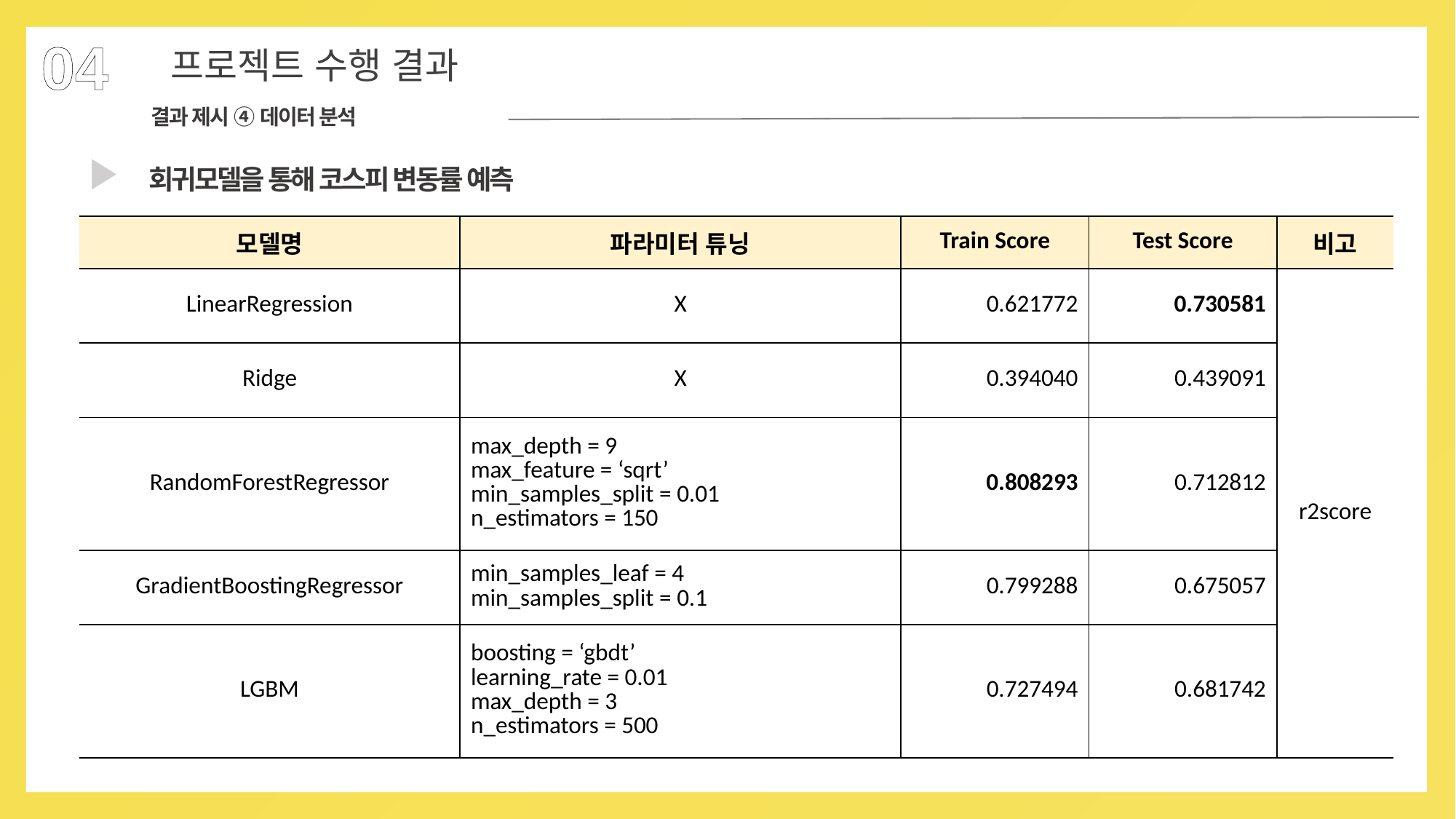

04

프로젝트 수행 결과
결과 제시 ④ 데이터 분석
▶
회귀모델을 통해 코스피 변동률 예측
| 모델명 | 파라미터 튜닝 | Train Score | Test Score | 비고 |
| --- | --- | --- | --- | --- |
| LinearRegression | X | 0.621772 | 0.730581 | r2score |
| Ridge | X | 0.394040 | 0.439091 |  |
| RandomForestRegressor | max\_depth = 9 max\_feature = ‘sqrt’ min\_samples\_split = 0.01 n\_estimators = 150 | 0.808293 | 0.712812 |  |
| GradientBoostingRegressor | min\_samples\_leaf = 4 min\_samples\_split = 0.1 | 0.799288 | 0.675057 |  |
| LGBM | boosting = ‘gbdt’ learning\_rate = 0.01 max\_depth = 3 n\_estimators = 500 | 0.727494 | 0.681742 |  |